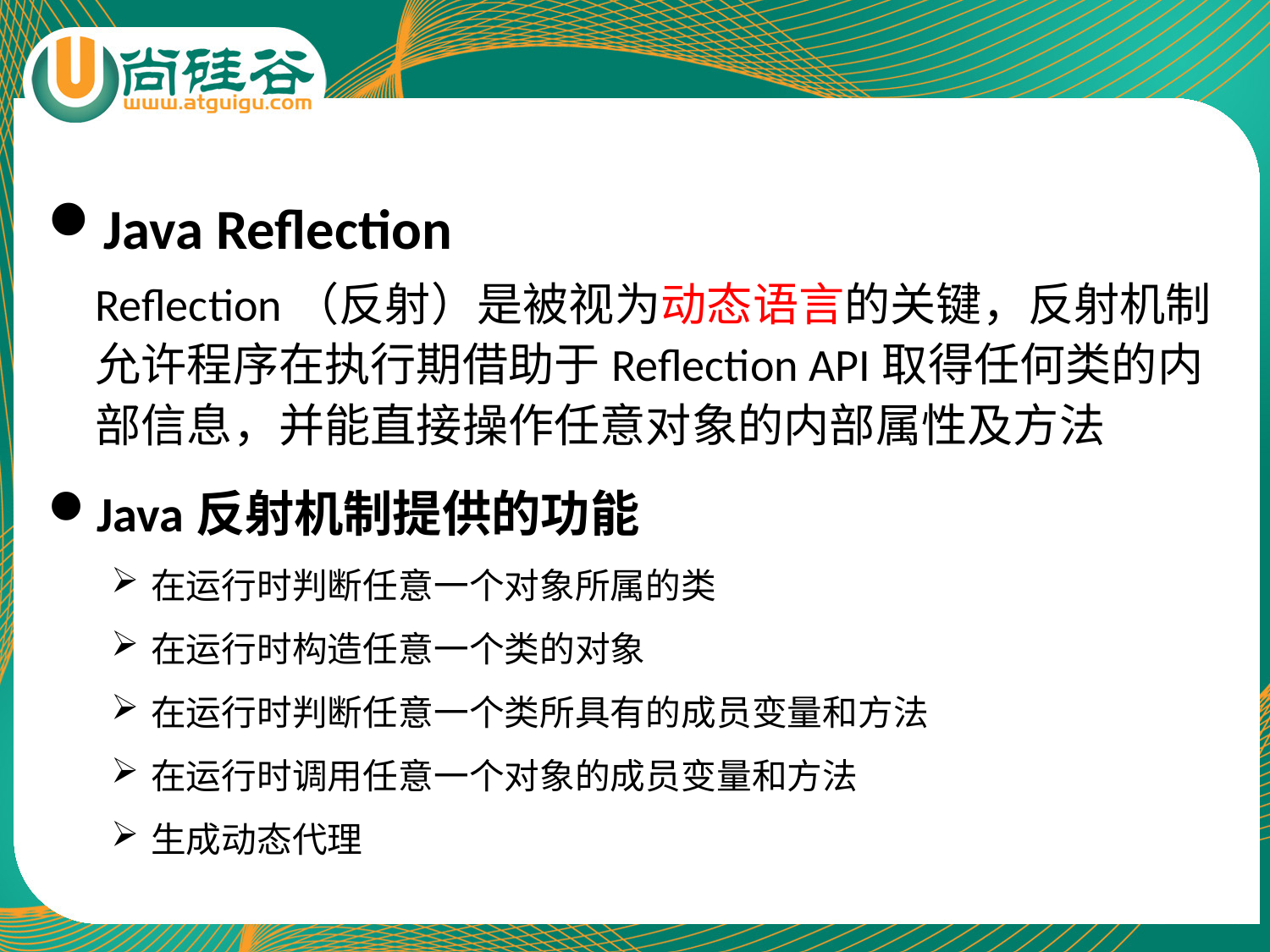

Java Reflection
     Reflection（反射）是被视为动态语言的关键，反射机制允许程序在执行期借助于Reflection API取得任何类的内部信息，并能直接操作任意对象的内部属性及方法
Java反射机制提供的功能
在运行时判断任意一个对象所属的类
在运行时构造任意一个类的对象
在运行时判断任意一个类所具有的成员变量和方法
在运行时调用任意一个对象的成员变量和方法
生成动态代理